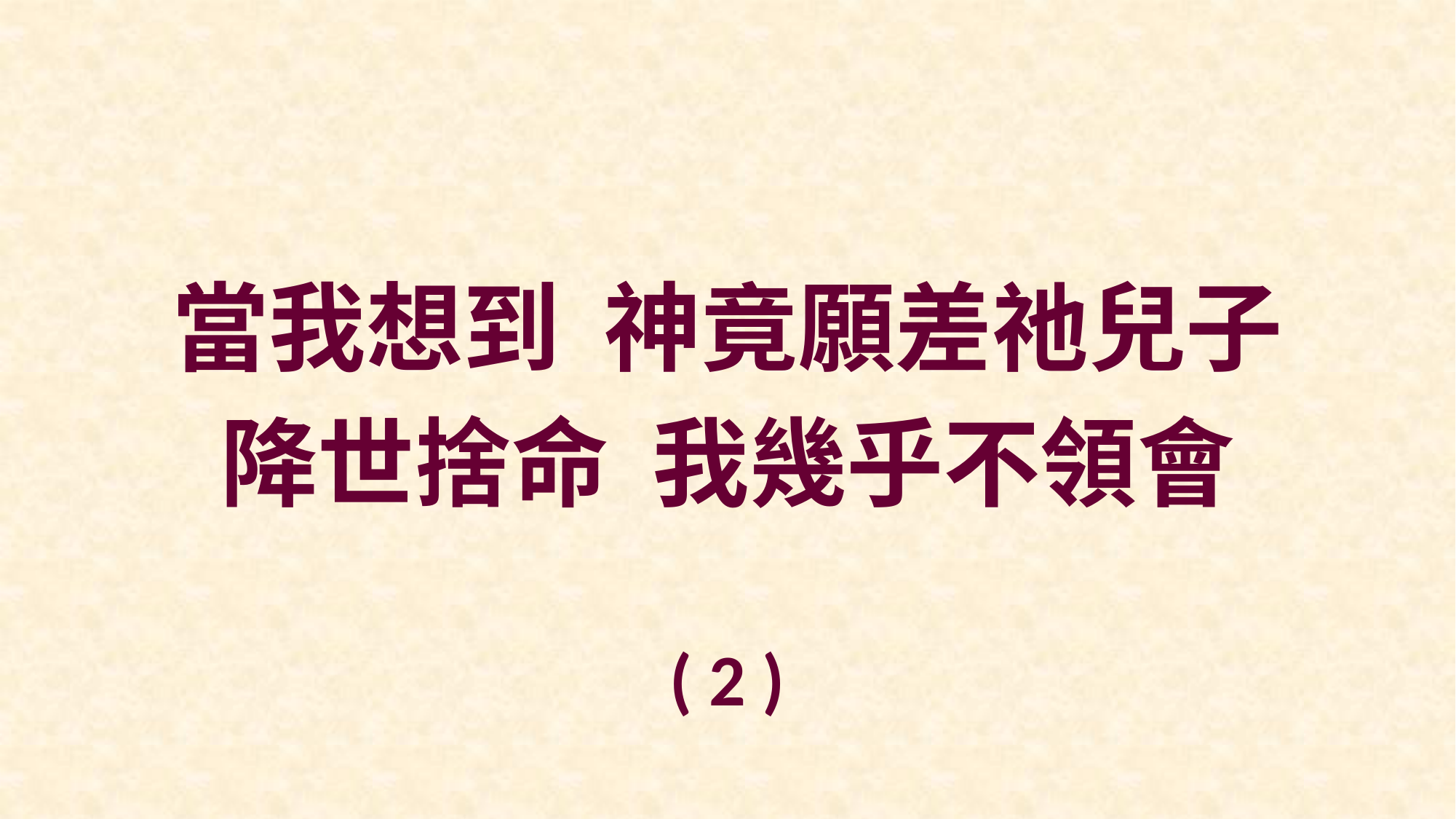

當我想到  神竟願差祂兒子
降世捨命  我幾乎不領會
( 2 )